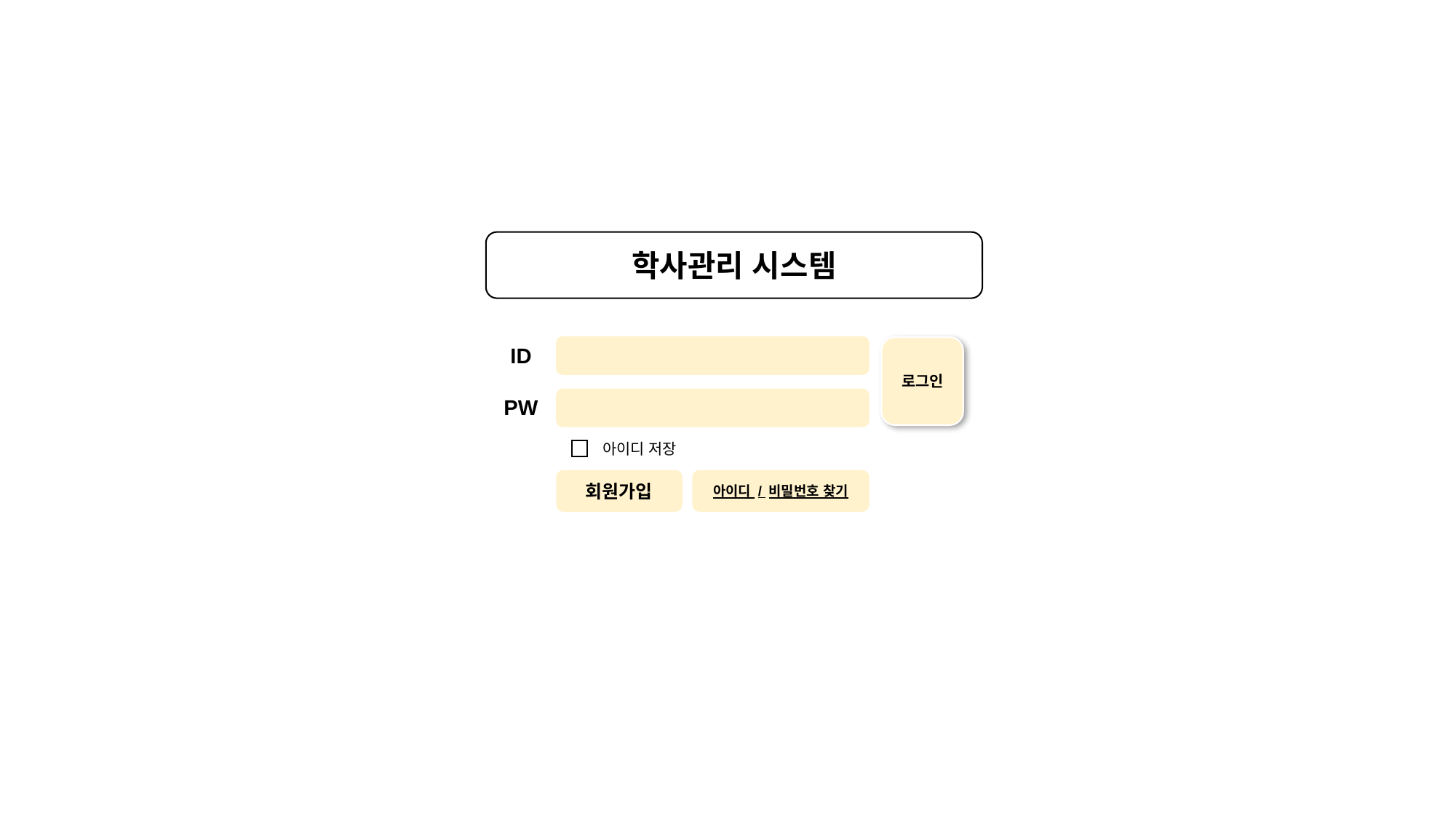

학사관리 시스템

ID
로그인
PW

아이디 저장

회원가입
아이디 / 비밀번호 찾기